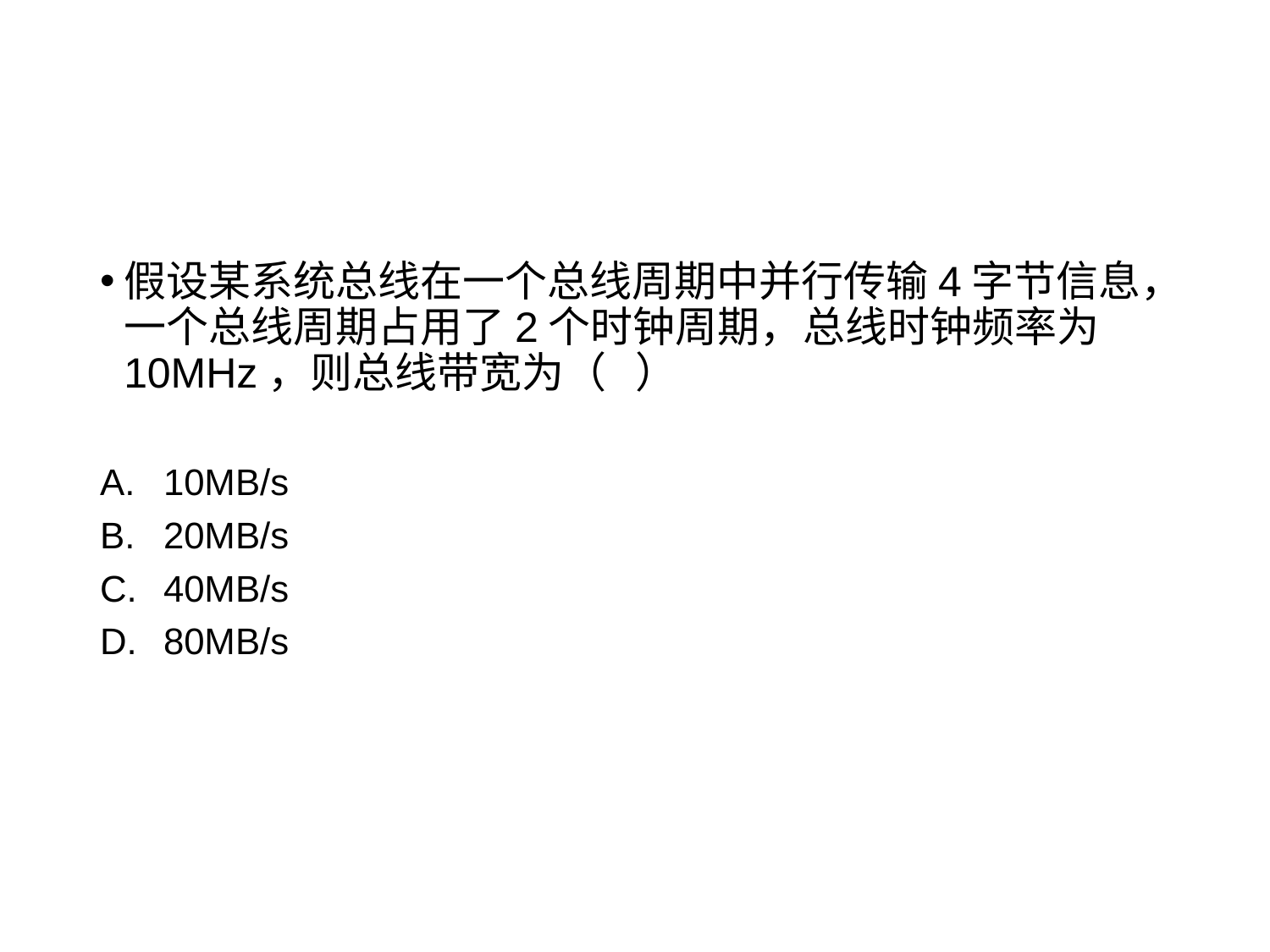

假设某系统总线在一个总线周期中并行传输4字节信息，一个总线周期占用了2个时钟周期，总线时钟频率为10MHz，则总线带宽为（   ）

10MB/s
20MB/s
40MB/s
80MB/s